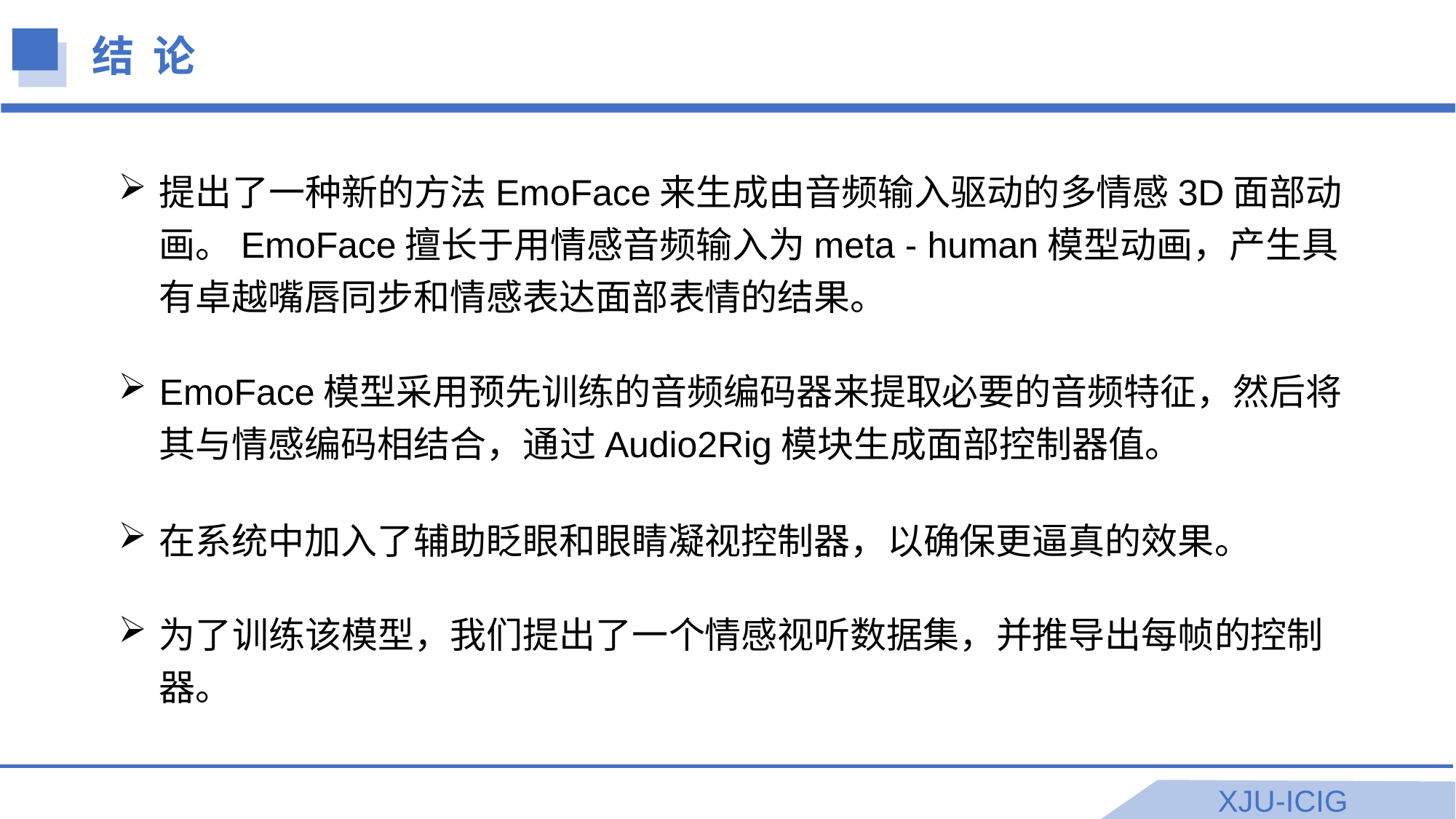

结  论

提出了一种新的方法EmoFace来生成由音频输入驱动的多情感3D面部动画。EmoFace擅长于用情感音频输入为meta - human模型动画，产生具有卓越嘴唇同步和情感表达面部表情的结果。
EmoFace模型采用预先训练的音频编码器来提取必要的音频特征，然后将其与情感编码相结合，通过Audio2Rig模块生成面部控制器值。
在系统中加入了辅助眨眼和眼睛凝视控制器，以确保更逼真的效果。
为了训练该模型，我们提出了一个情感视听数据集，并推导出每帧的控制器。
XJU-ICIG